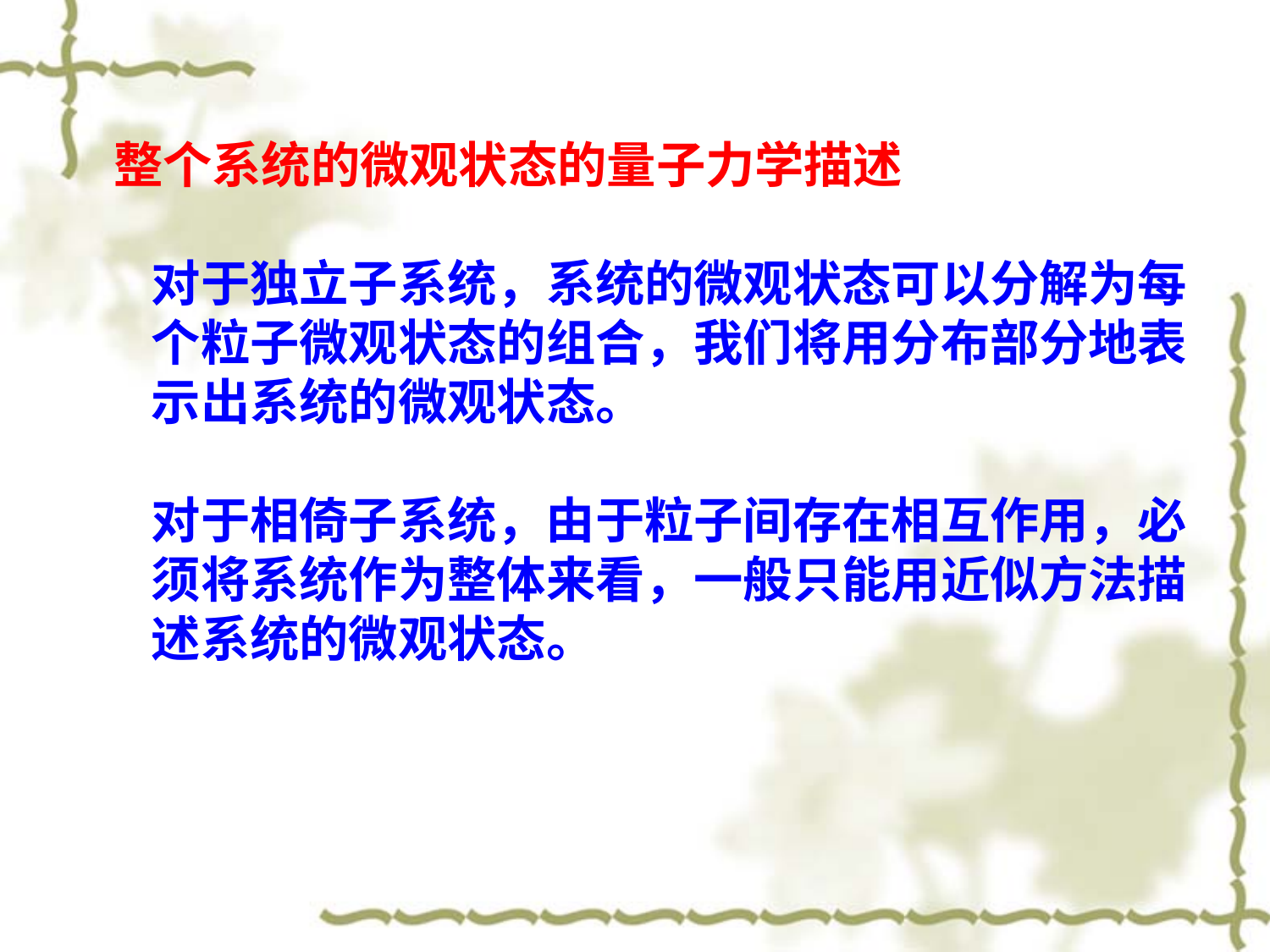

整个系统的微观状态的量子力学描述
对于独立子系统，系统的微观状态可以分解为每个粒子微观状态的组合，我们将用分布部分地表示出系统的微观状态。

对于相倚子系统，由于粒子间存在相互作用，必须将系统作为整体来看，一般只能用近似方法描述系统的微观状态。